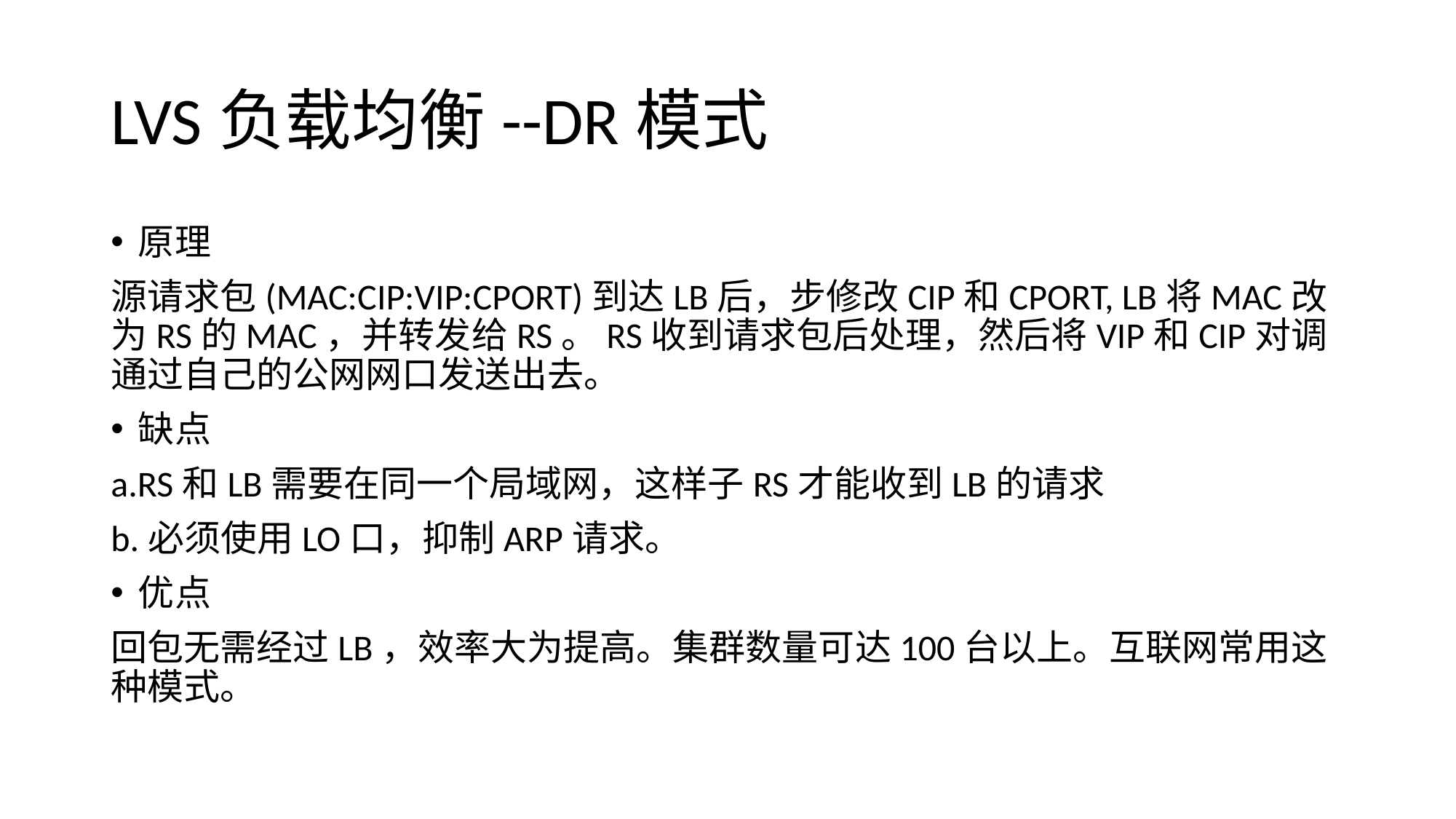

# LVS负载均衡--DR模式
原理
源请求包(MAC:CIP:VIP:CPORT)到达LB后，步修改CIP和CPORT, LB将MAC改为RS的MAC，并转发给RS。RS收到请求包后处理，然后将VIP和CIP对调通过自己的公网网口发送出去。
缺点
a.RS和LB需要在同一个局域网，这样子RS才能收到LB的请求
b.必须使用LO口，抑制ARP请求。
优点
回包无需经过LB，效率大为提高。集群数量可达100台以上。互联网常用这种模式。